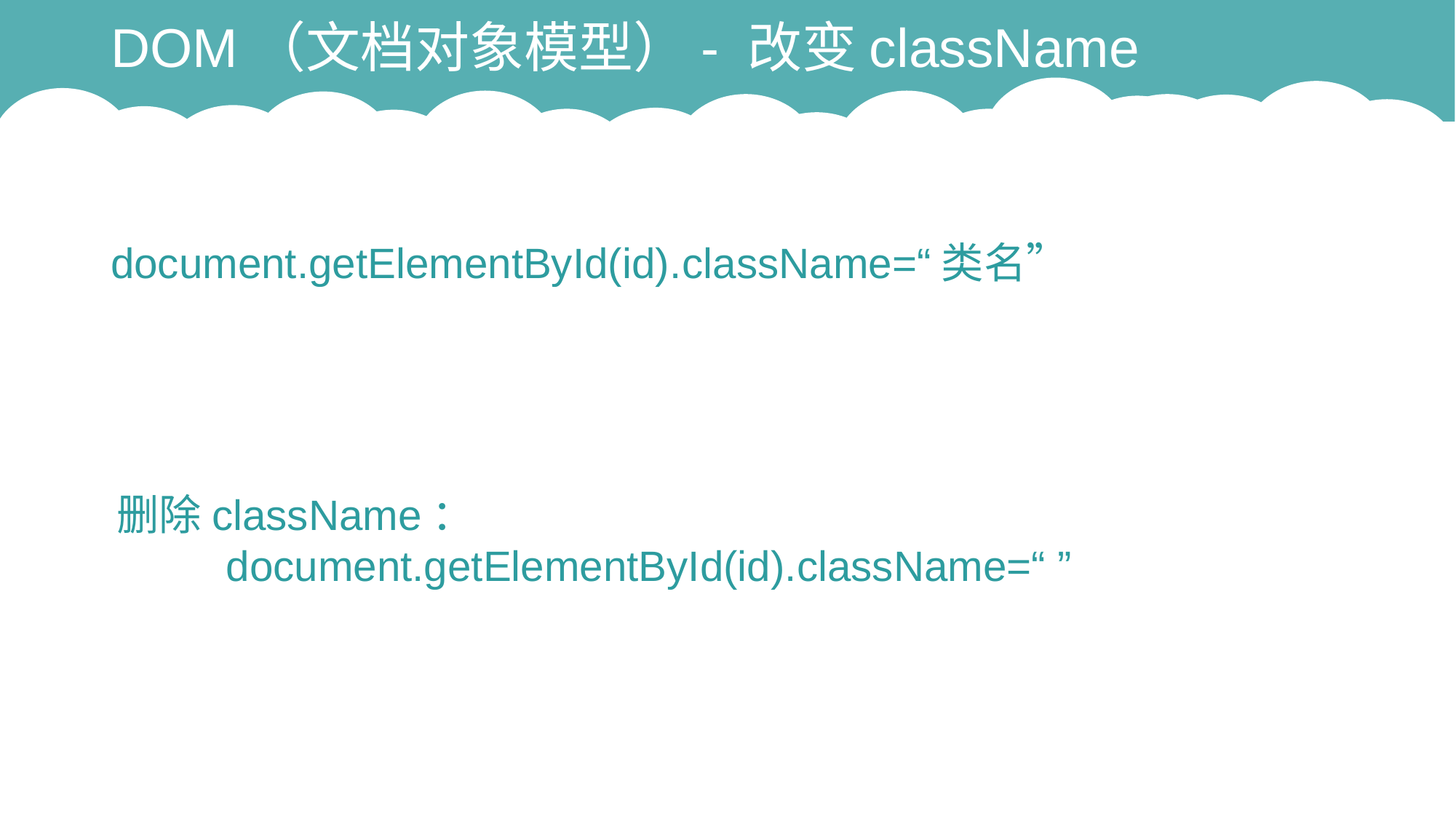

# DOM（文档对象模型）- 改变className
document.getElementById(id).className=“类名”
删除className：
	document.getElementById(id).className=“ ”